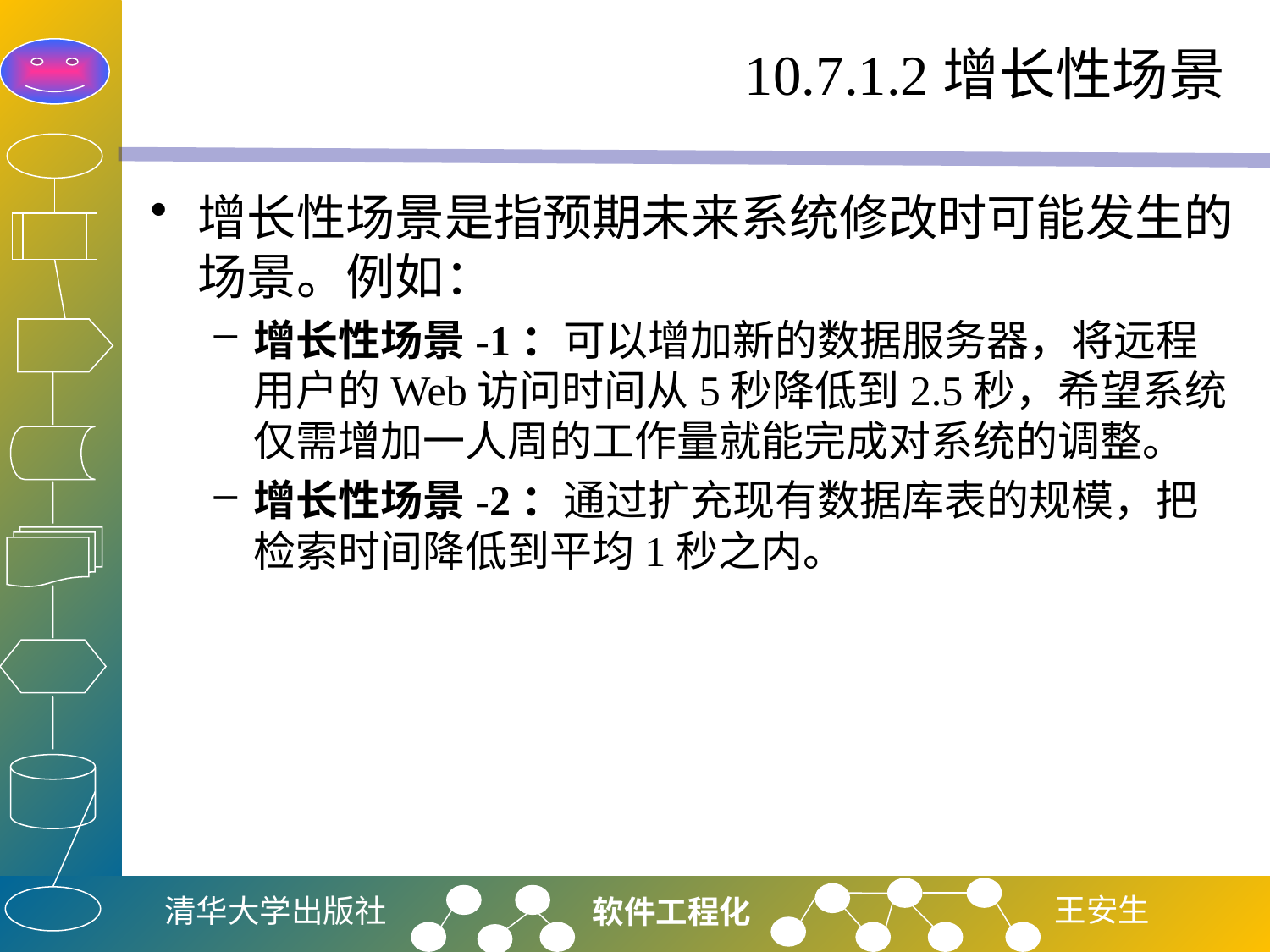

# 10.7.1.2增长性场景
增长性场景是指预期未来系统修改时可能发生的场景。例如：
增长性场景-1：可以增加新的数据服务器，将远程用户的Web访问时间从5秒降低到2.5秒，希望系统仅需增加一人周的工作量就能完成对系统的调整。
增长性场景-2：通过扩充现有数据库表的规模，把检索时间降低到平均1秒之内。